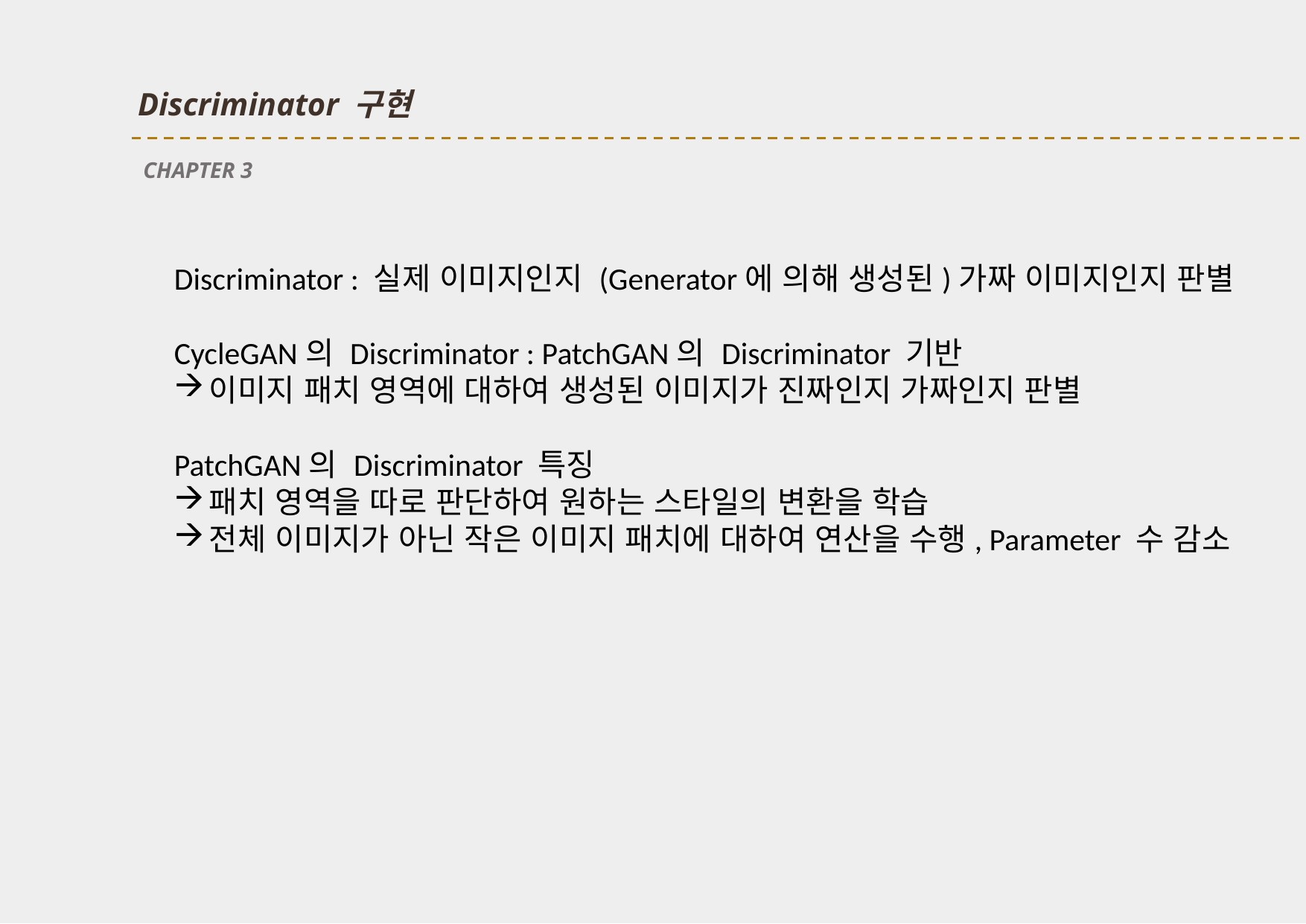

Discriminator 구현
CHAPTER 3
Discriminator : 실제 이미지인지 (Generator에 의해 생성된)가짜 이미지인지 판별

CycleGAN의 Discriminator : PatchGAN의 Discriminator 기반
이미지 패치 영역에 대하여 생성된 이미지가 진짜인지 가짜인지 판별

PatchGAN의 Discriminator 특징
패치 영역을 따로 판단하여 원하는 스타일의 변환을 학습
전체 이미지가 아닌 작은 이미지 패치에 대하여 연산을 수행, Parameter 수 감소